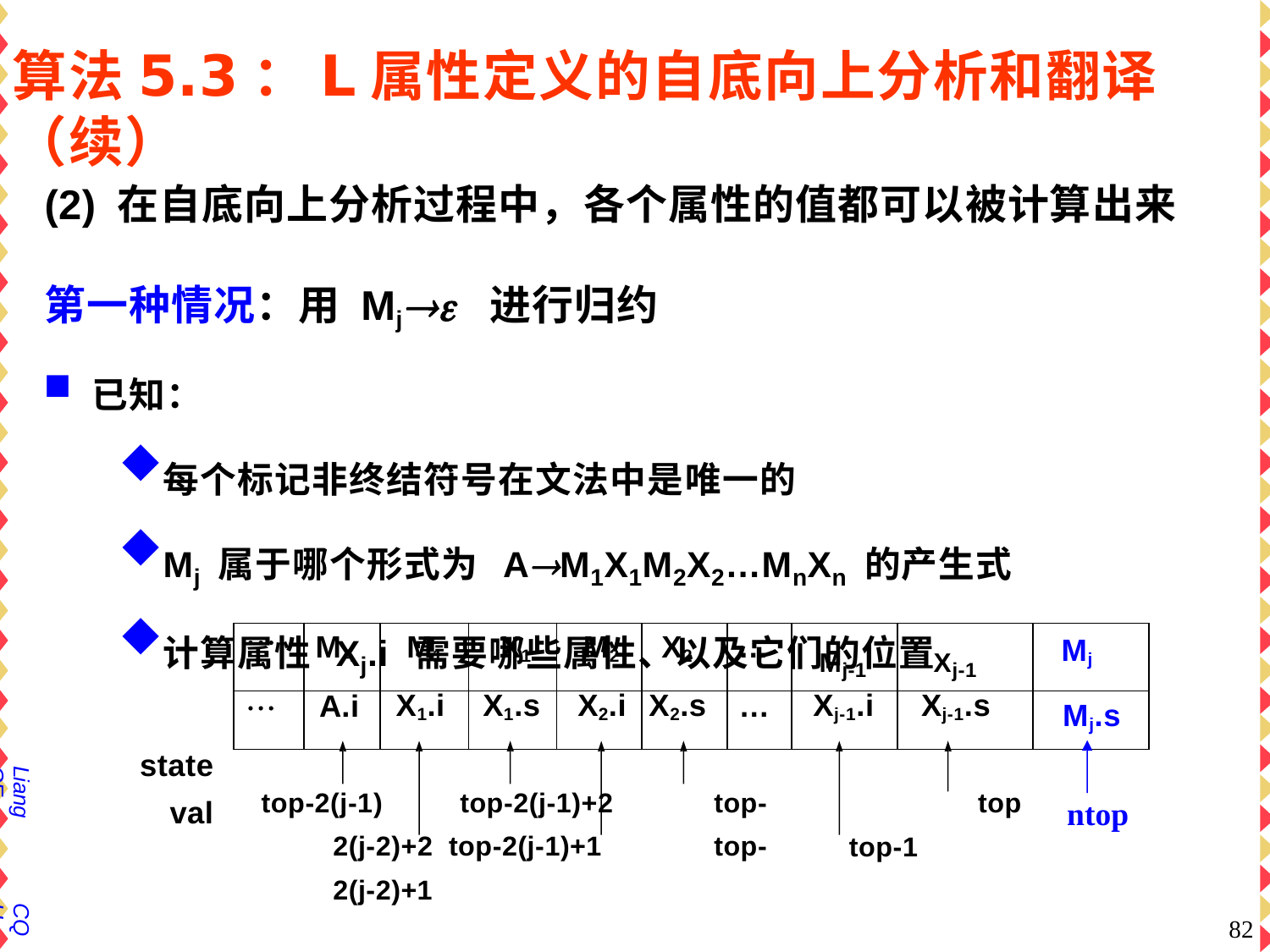

# 算法5.3：L属性定义的自底向上分析和翻译（续）
(2) 在自底向上分析过程中，各个属性的值都可以被计算出来

第一种情况：用 Mj→ε	进行归约
已知：
每个标记非终结符号在文法中是唯一的
Mj 属于哪个形式为 A→M1X1M2X2…MnXn 的产生式
计算属性 Xj.i 需要哪些属性、以及它们的位置

state
val
| … | MA | M1 | X1 | M2 | X2 | … | Mj-1 | Xj-1 | Mj |
| --- | --- | --- | --- | --- | --- | --- | --- | --- | --- |
| … | A.i | X1.i | X1.s | X2.i | X2.s | … | Xj-1.i | Xj-1.s | Mj.s |

Liang GE
top-2(j-1)	top-2(j-1)+2	top-2(j-2)+2  top-2(j-1)+1	top-2(j-2)+1
top
ntop
top-1
CQU
82